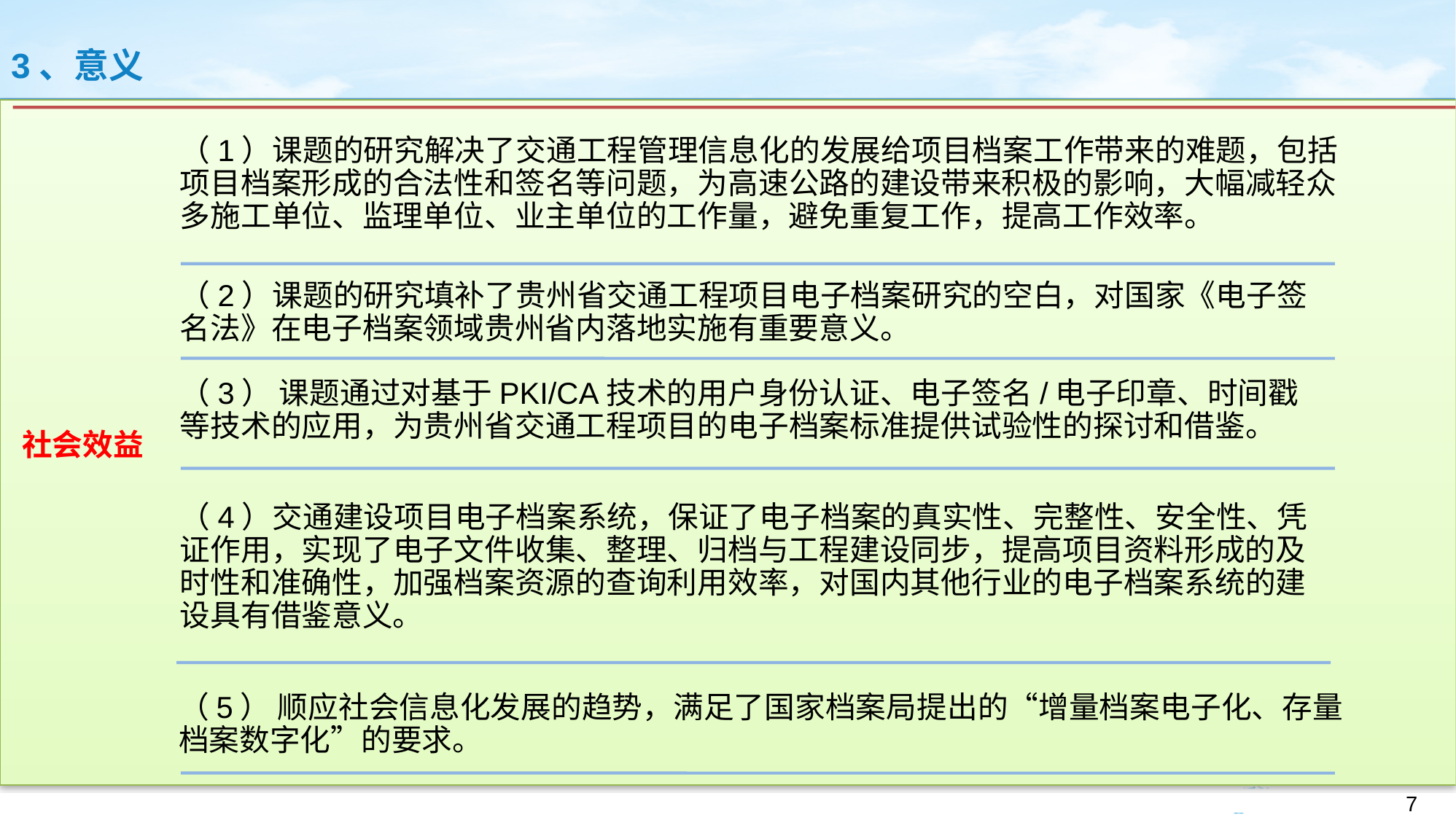

3、意义

社会效益
（1）课题的研究解决了交通工程管理信息化的发展给项目档案工作带来的难题，包括项目档案形成的合法性和签名等问题，为高速公路的建设带来积极的影响，大幅减轻众多施工单位、监理单位、业主单位的工作量，避免重复工作，提高工作效率。
（2）课题的研究填补了贵州省交通工程项目电子档案研究的空白，对国家《电子签名法》在电子档案领域贵州省内落地实施有重要意义。
（3） 课题通过对基于PKI/CA技术的用户身份认证、电子签名/电子印章、时间戳等技术的应用，为贵州省交通工程项目的电子档案标准提供试验性的探讨和借鉴。
（4）交通建设项目电子档案系统，保证了电子档案的真实性、完整性、安全性、凭证作用，实现了电子文件收集、整理、归档与工程建设同步，提高项目资料形成的及时性和准确性，加强档案资源的查询利用效率，对国内其他行业的电子档案系统的建设具有借鉴意义。
（5） 顺应社会信息化发展的趋势，满足了国家档案局提出的“增量档案电子化、存量档案数字化”的要求。
7